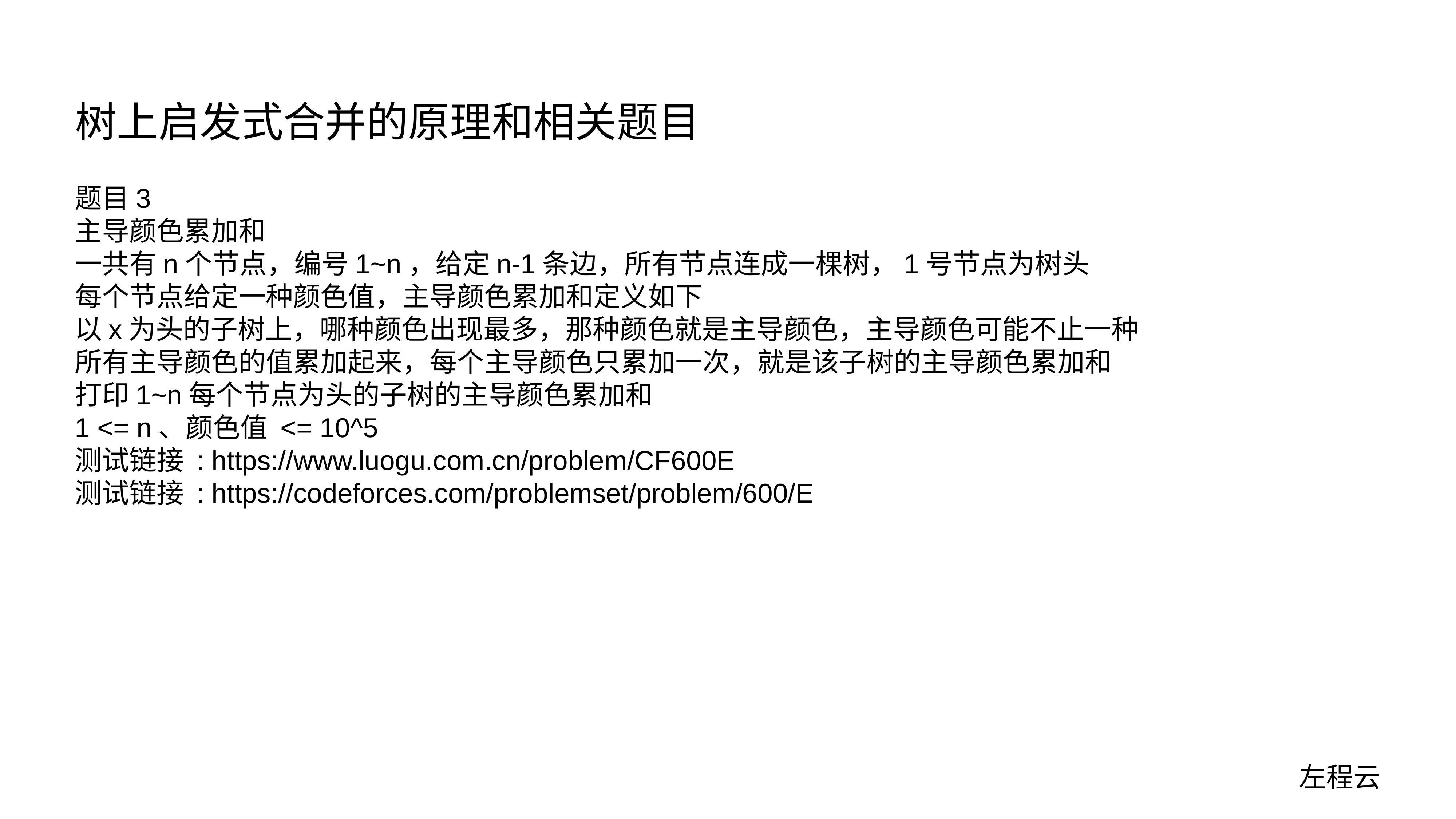

# 树上启发式合并的原理和相关题目
题目3
主导颜色累加和
一共有n个节点，编号1~n，给定n-1条边，所有节点连成一棵树，1号节点为树头
每个节点给定一种颜色值，主导颜色累加和定义如下
以x为头的子树上，哪种颜色出现最多，那种颜色就是主导颜色，主导颜色可能不止一种
所有主导颜色的值累加起来，每个主导颜色只累加一次，就是该子树的主导颜色累加和
打印1~n每个节点为头的子树的主导颜色累加和
1 <= n、颜色值 <= 10^5
测试链接 : https://www.luogu.com.cn/problem/CF600E
测试链接 : https://codeforces.com/problemset/problem/600/E
左程云